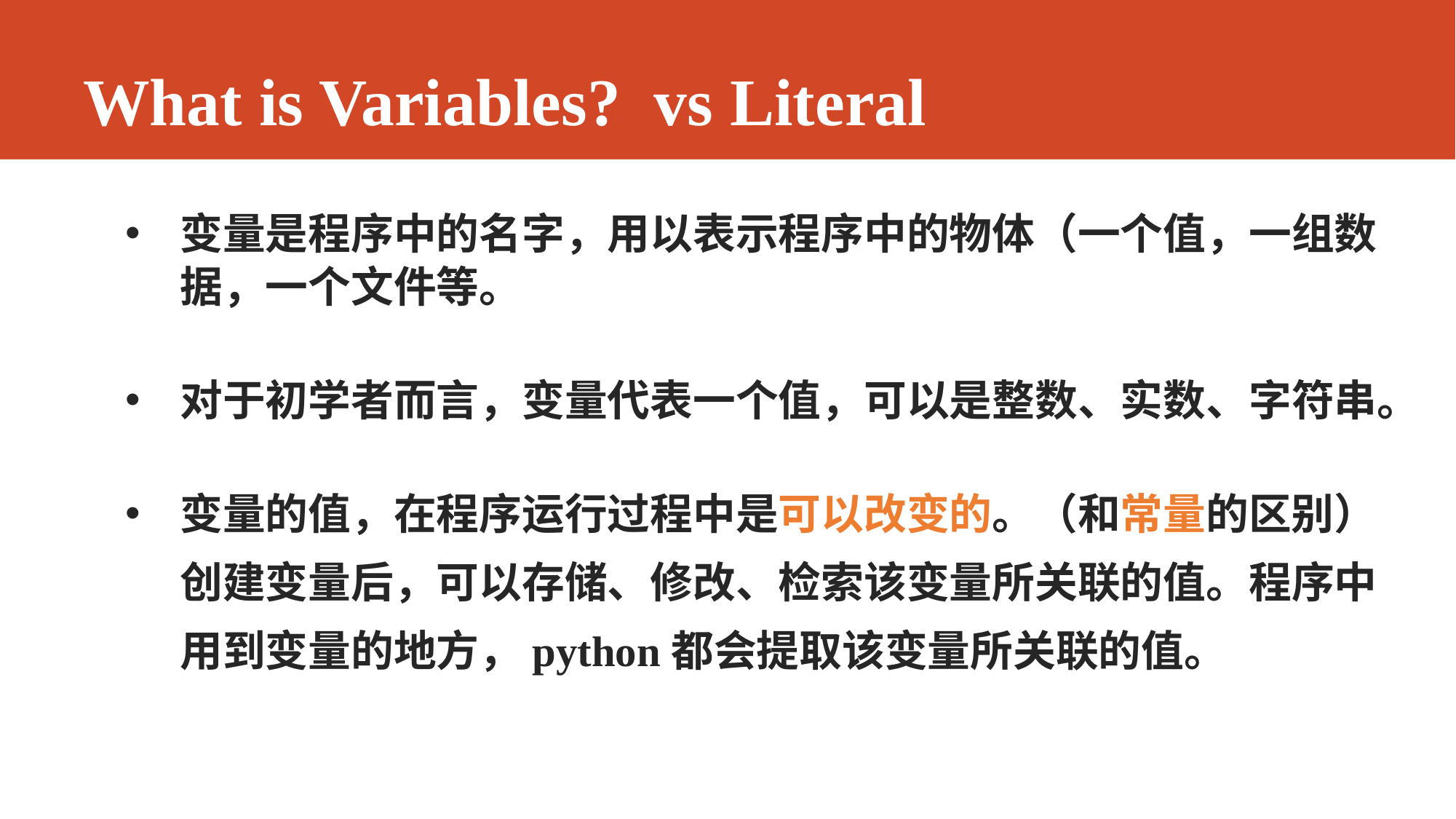

# What is Variables?  vs Literal
变量是程序中的名字，用以表示程序中的物体（一个值，一组数据，一个文件等。
对于初学者而言，变量代表一个值，可以是整数、实数、字符串。
变量的值，在程序运行过程中是可以改变的。（和常量的区别）
创建变量后，可以存储、修改、检索该变量所关联的值。程序中用到变量的地方，python都会提取该变量所关联的值。